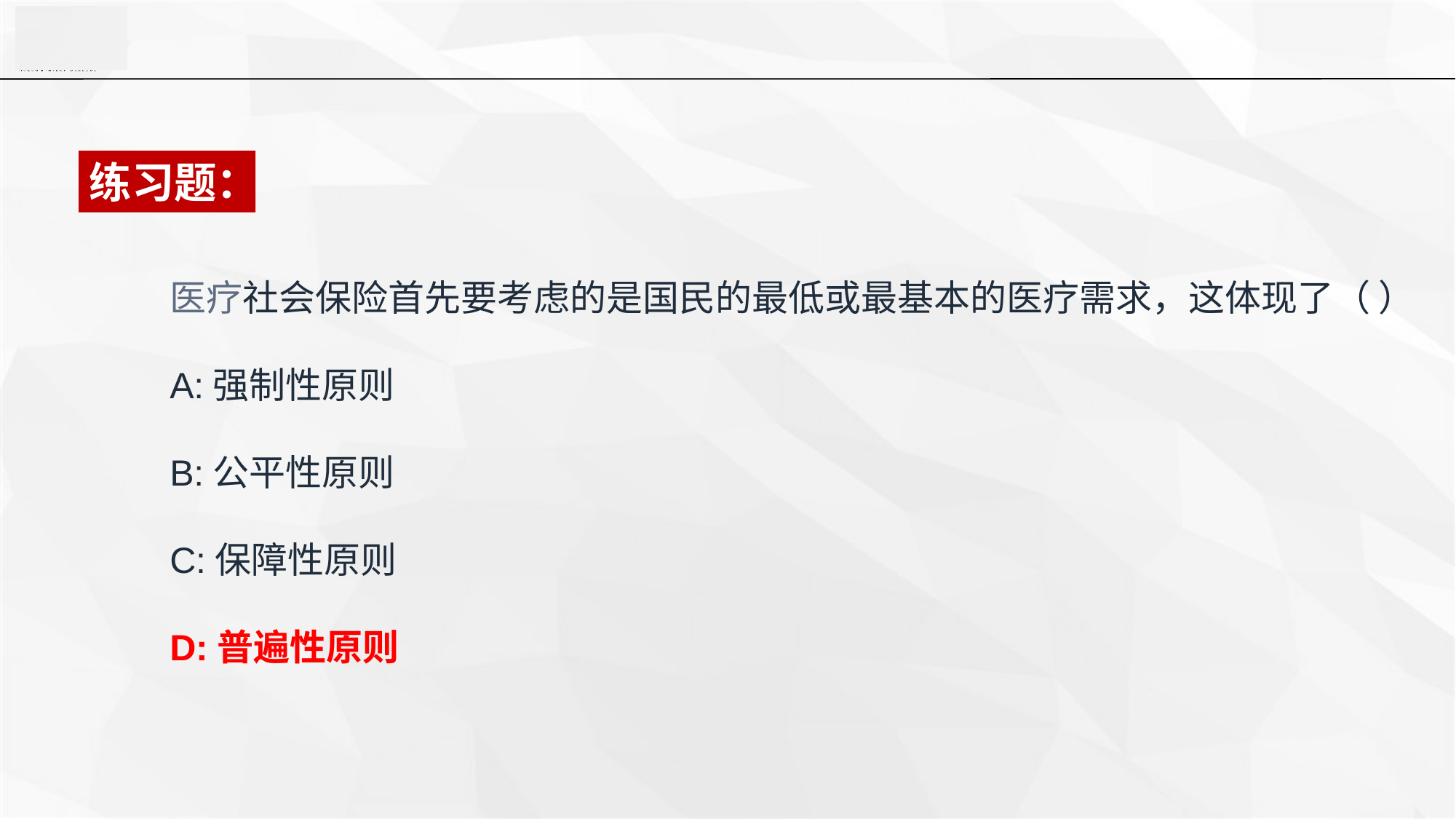

练习题：
医疗社会保险首先要考虑的是国民的最低或最基本的医疗需求，这体现了（ ） 
A:强制性原则
B:公平性原则
C:保障性原则
D:普遍性原则